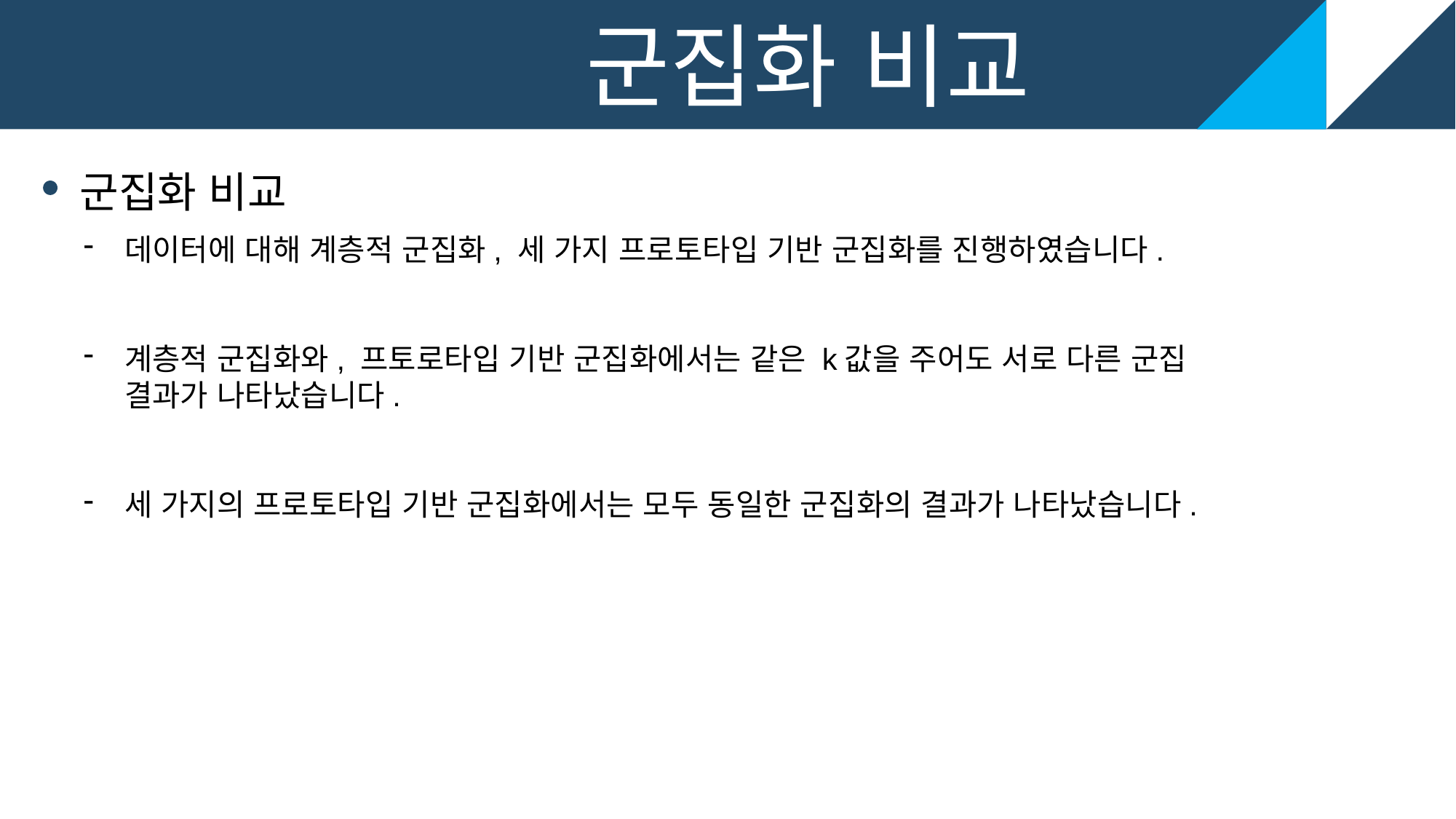

군집화 비교
군집화 비교

데이터에 대해 계층적 군집화, 세 가지 프로토타입 기반 군집화를 진행하였습니다.

계층적 군집화와, 프토로타입 기반 군집화에서는 같은 k값을 주어도 서로 다른 군집 결과가 나타났습니다.

세 가지의 프로토타입 기반 군집화에서는 모두 동일한 군집화의 결과가 나타났습니다.